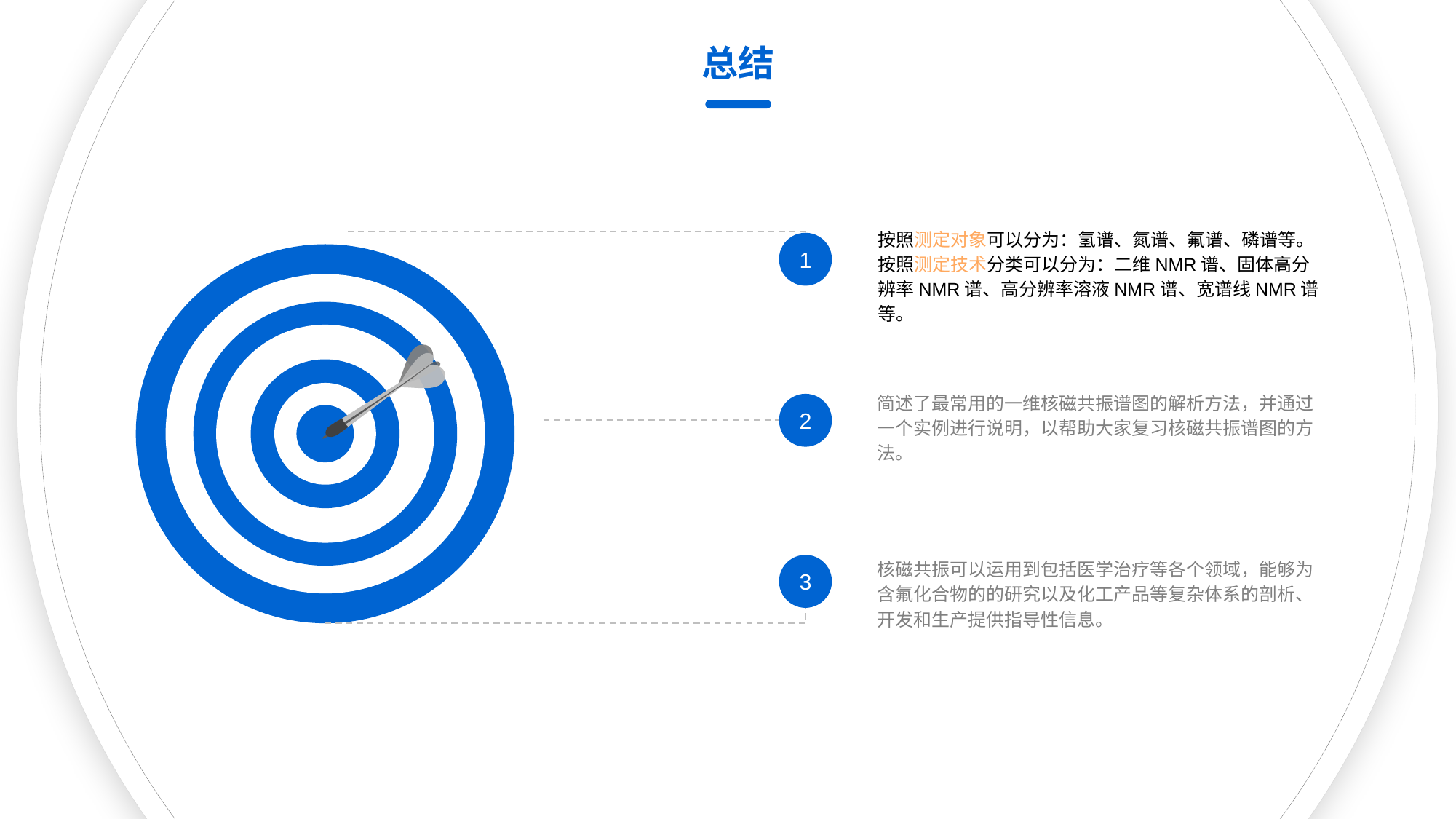

总结

按照测定对象可以分为：氢谱、氮谱、氟谱、磷谱等。按照测定技术分类可以分为：二维NMR谱、固体高分辨率NMR谱、高分辨率溶液NMR谱、宽谱线NMR谱等。

1
2
3

简述了最常用的一维核磁共振谱图的解析方法，并通过一个实例进行说明，以帮助大家复习核磁共振谱图的方法。
核磁共振可以运用到包括医学治疗等各个领域，能够为含氟化合物的的研究以及化工产品等复杂体系的剖析、开发和生产提供指导性信息。